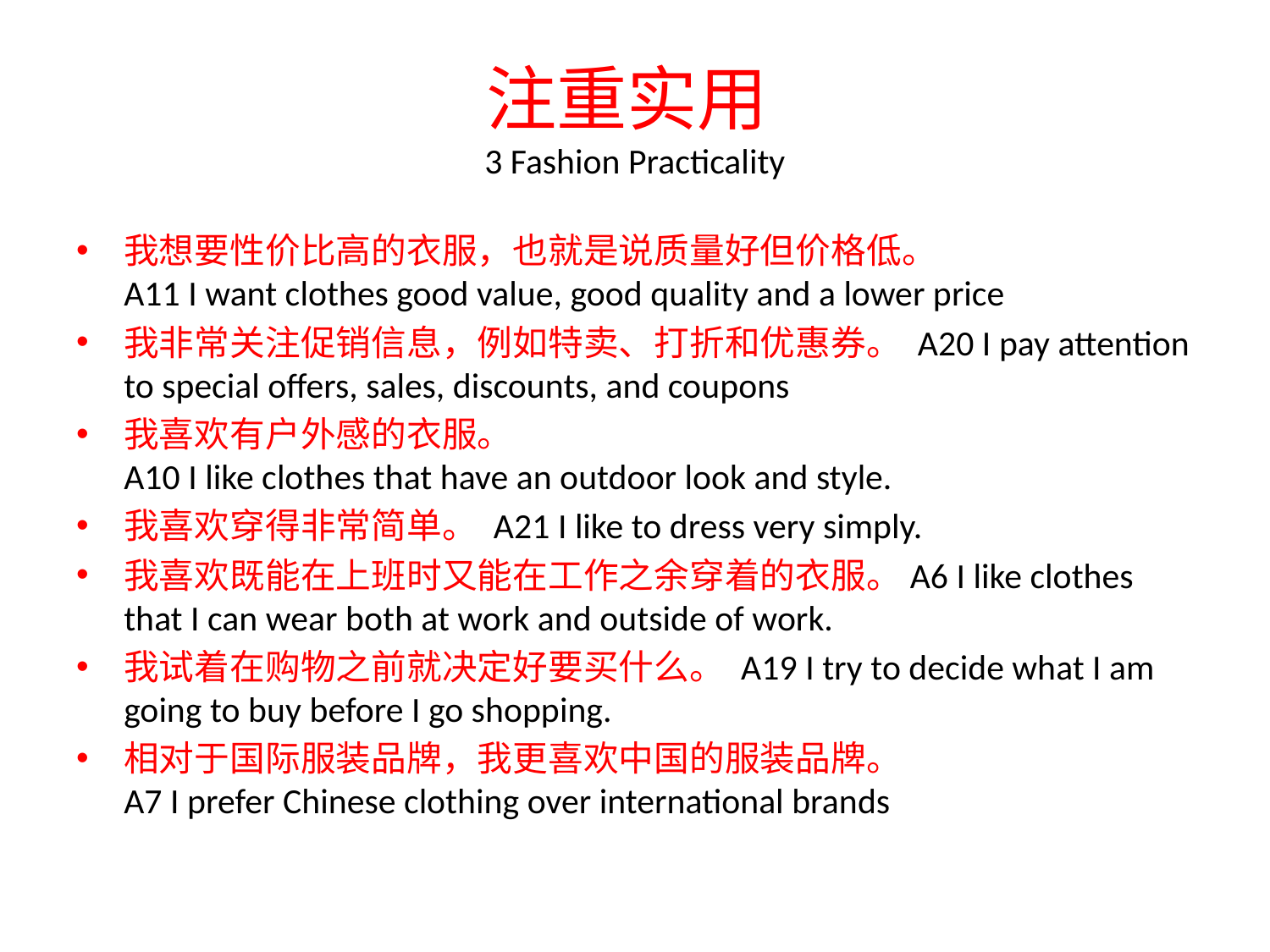

# 注重实用 3 Fashion Practicality
我想要性价比高的衣服，也就是说质量好但价格低。
A11 I want clothes good value, good quality and a lower price
我非常关注促销信息，例如特卖、打折和优惠券。 A20 I pay attention to special offers, sales, discounts, and coupons
我喜欢有户外感的衣服。
A10 I like clothes that have an outdoor look and style.
我喜欢穿得非常简单。 A21 I like to dress very simply.
我喜欢既能在上班时又能在工作之余穿着的衣服。A6 I like clothes that I can wear both at work and outside of work.
我试着在购物之前就决定好要买什么。 A19 I try to decide what I am going to buy before I go shopping.
相对于国际服装品牌，我更喜欢中国的服装品牌。
A7 I prefer Chinese clothing over international brands